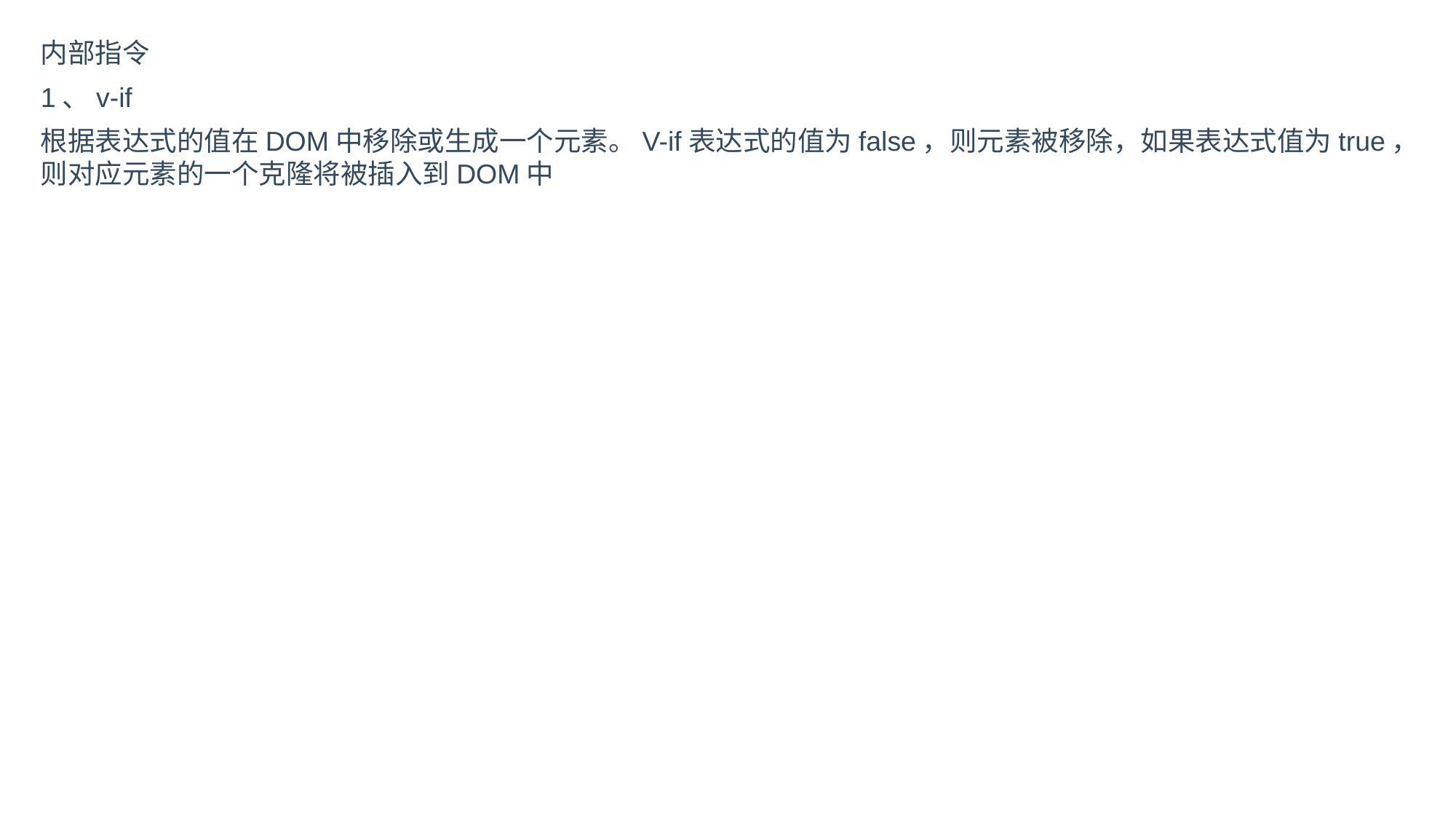

内部指令
1、v-if
根据表达式的值在DOM中移除或生成一个元素。V-if表达式的值为false，则元素被移除，如果表达式值为true，则对应元素的一个克隆将被插入到DOM中